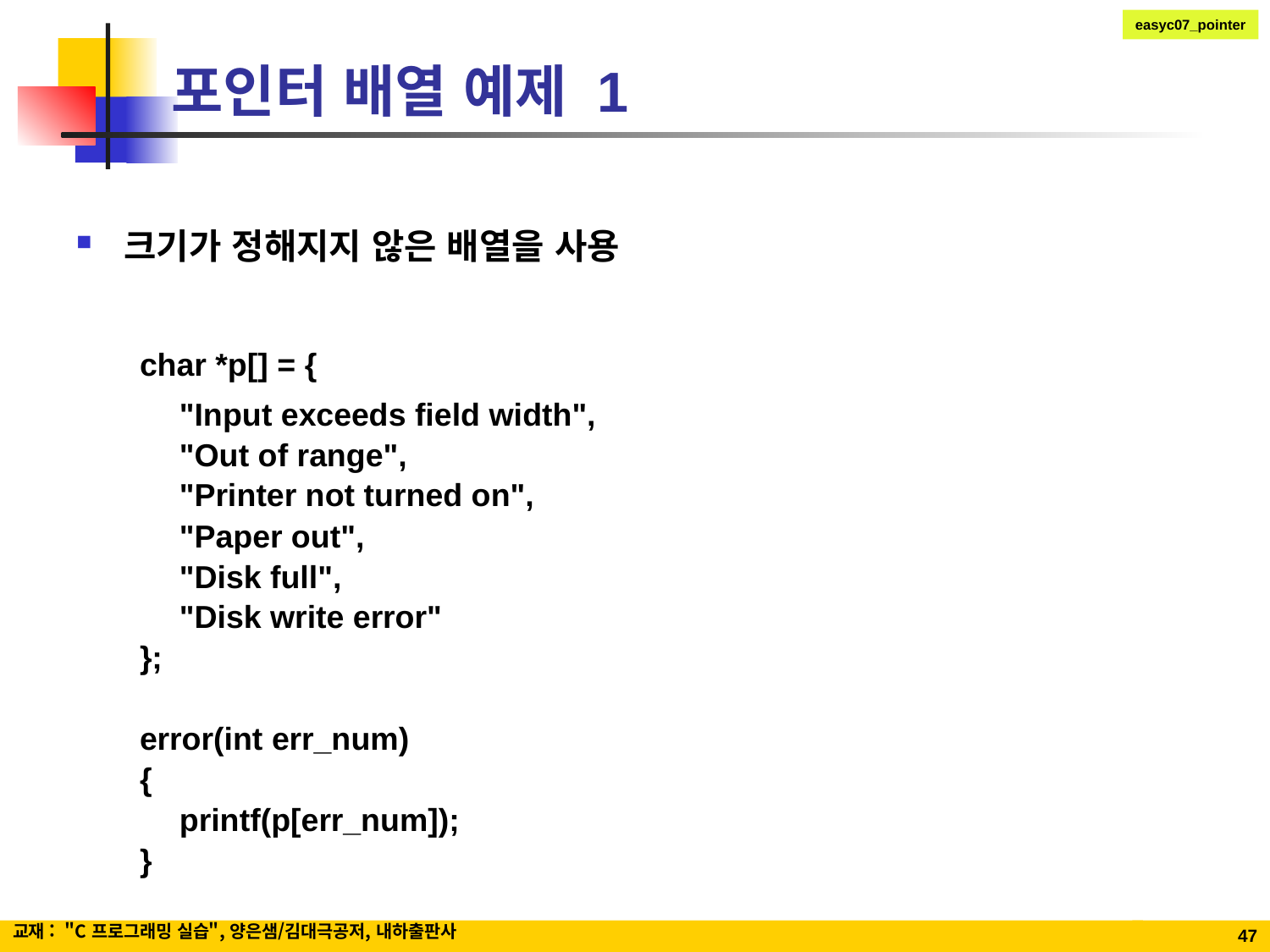

# 포인터 배열 예제 1
크기가 정해지지 않은 배열을 사용

char *p[] = {
	"Input exceeds field width",
	"Out of range",
	"Printer not turned on",
	"Paper out",
	"Disk full",
	"Disk write error"
};

error(int err_num)
{
	printf(p[err_num]);
}
교재 :  "C 프로그래밍 실습", 양은샘/김대극공저, 내하출판사
47